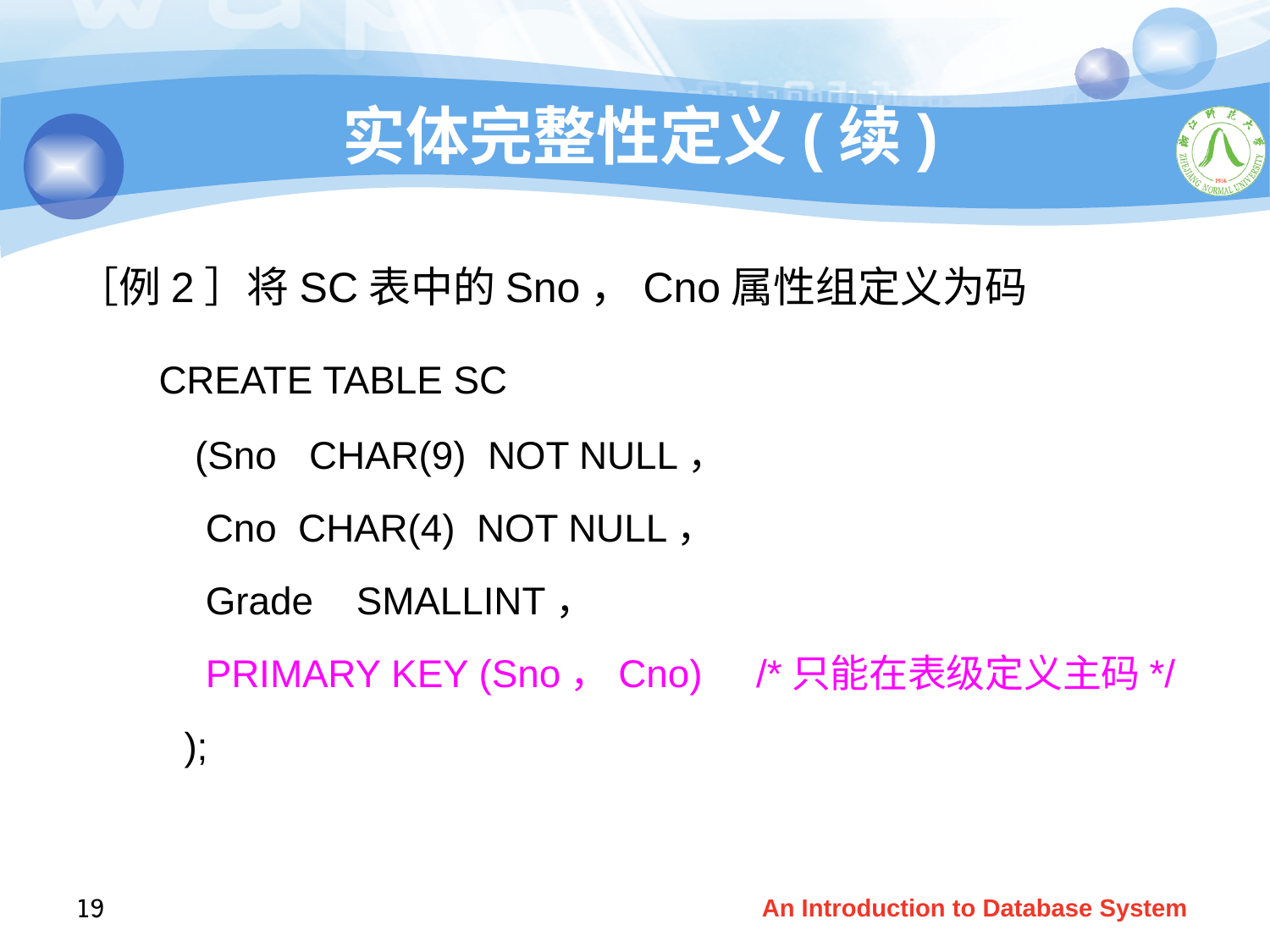

# 实体完整性定义(续)
［例2］将SC表中的Sno，Cno属性组定义为码
      CREATE TABLE SC
           (Sno   CHAR(9)  NOT NULL，
            Cno  CHAR(4)  NOT NULL，
            Grade    SMALLINT，
            PRIMARY KEY (Sno，Cno)     /*只能在表级定义主码*/
          );
19
An Introduction to Database System